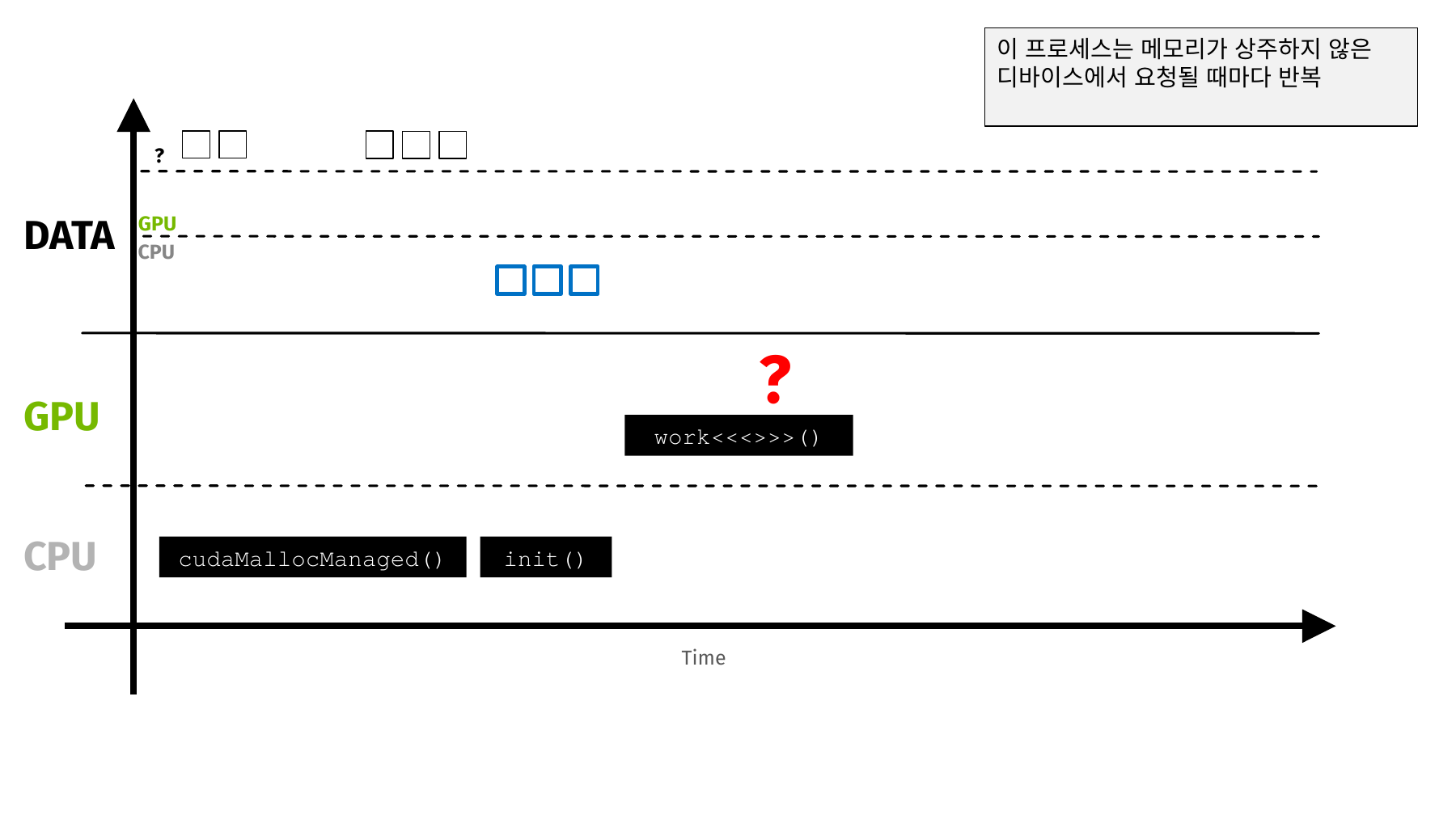

이 프로세스는 메모리가 상주하지 않은 디바이스에서 요청될 때마다 반복

?
TIME
GPU
DATA
CPU

?
GPU
work<<<>>>()
CPU
cudaMallocManaged()
init()
Time